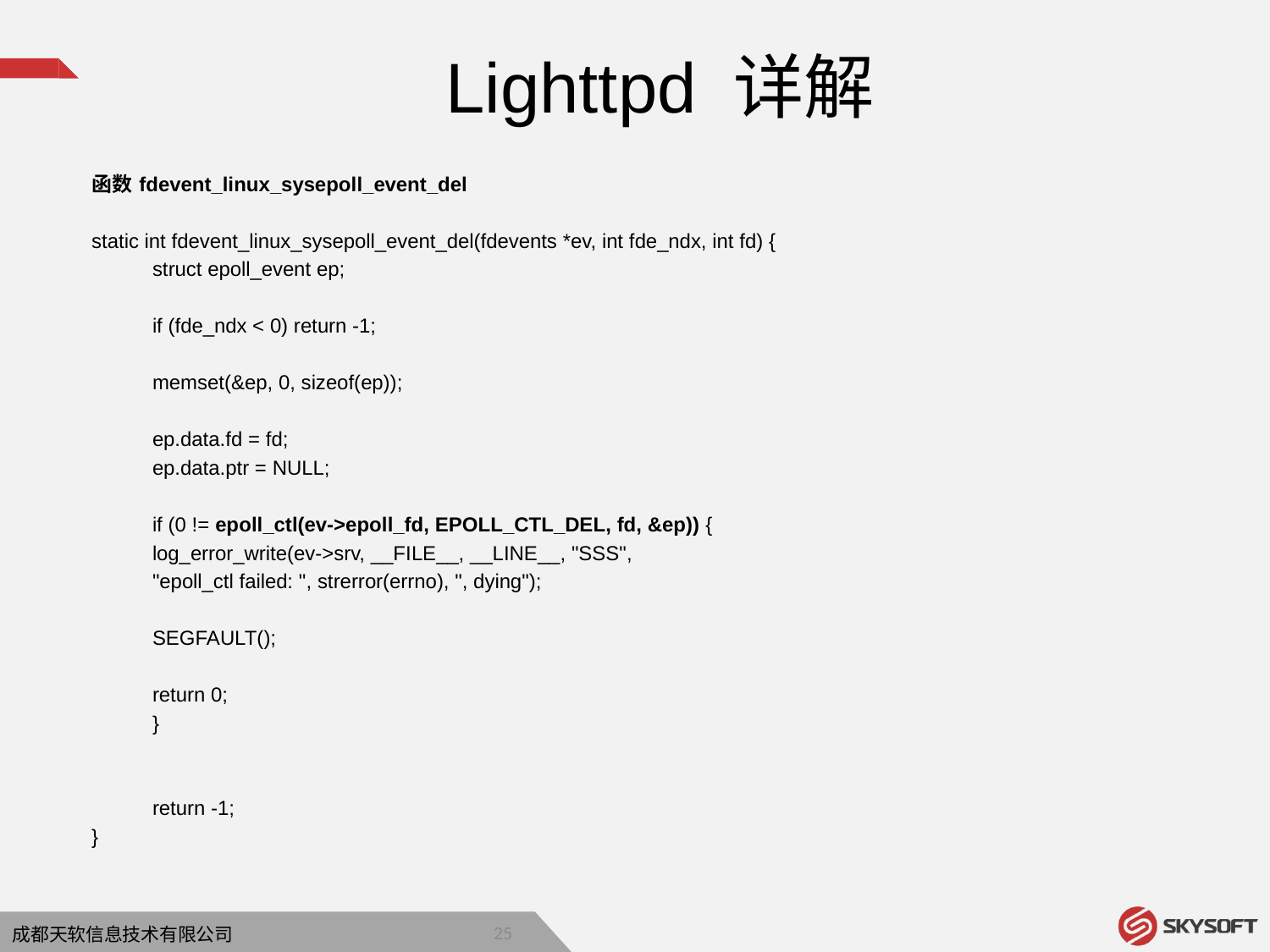

Lighttpd 详解

函数 fdevent_linux_sysepoll_event_del

static int fdevent_linux_sysepoll_event_del(fdevents *ev, int fde_ndx, int fd) {
	struct epoll_event ep;

	if (fde_ndx < 0) return -1;

	memset(&ep, 0, sizeof(ep));

	ep.data.fd = fd;
	ep.data.ptr = NULL;

	if (0 != epoll_ctl(ev->epoll_fd, EPOLL_CTL_DEL, fd, &ep)) {
		log_error_write(ev->srv, __FILE__, __LINE__, "SSS",
			"epoll_ctl failed: ", strerror(errno), ", dying");

		SEGFAULT();

		return 0;
	}

	return -1;
}

25